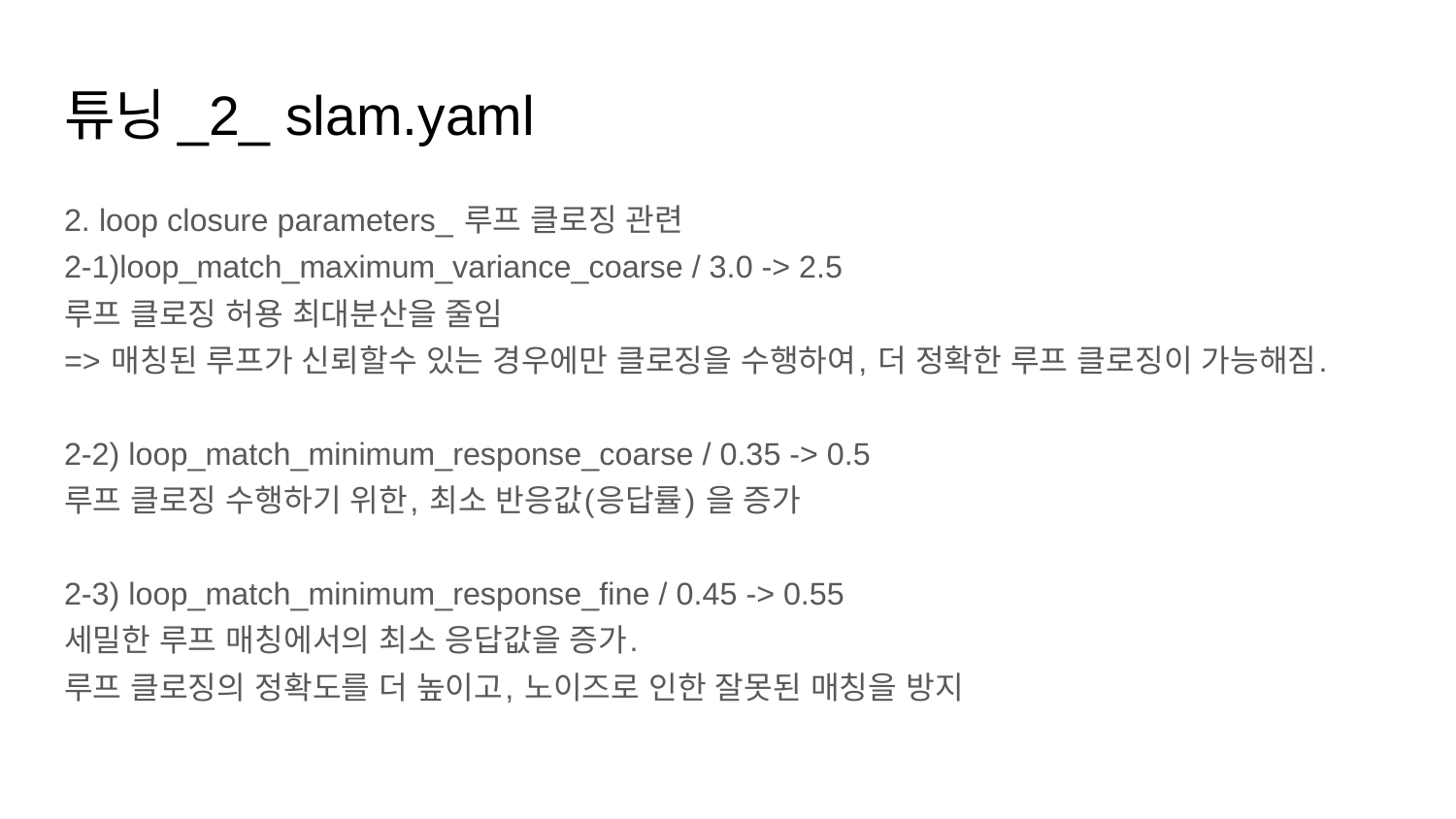

# 튜닝_2_ slam.yaml
2. loop closure parameters_ 루프 클로징 관련
2-1)loop_match_maximum_variance_coarse / 3.0 -> 2.5
루프 클로징 허용 최대분산을 줄임
=> 매칭된 루프가 신뢰할수 있는 경우에만 클로징을 수행하여, 더 정확한 루프 클로징이 가능해짐.

2-2) loop_match_minimum_response_coarse / 0.35 -> 0.5
루프 클로징 수행하기 위한, 최소 반응값(응답률) 을 증가

2-3) loop_match_minimum_response_fine / 0.45 -> 0.55
세밀한 루프 매칭에서의 최소 응답값을 증가.
루프 클로징의 정확도를 더 높이고, 노이즈로 인한 잘못된 매칭을 방지